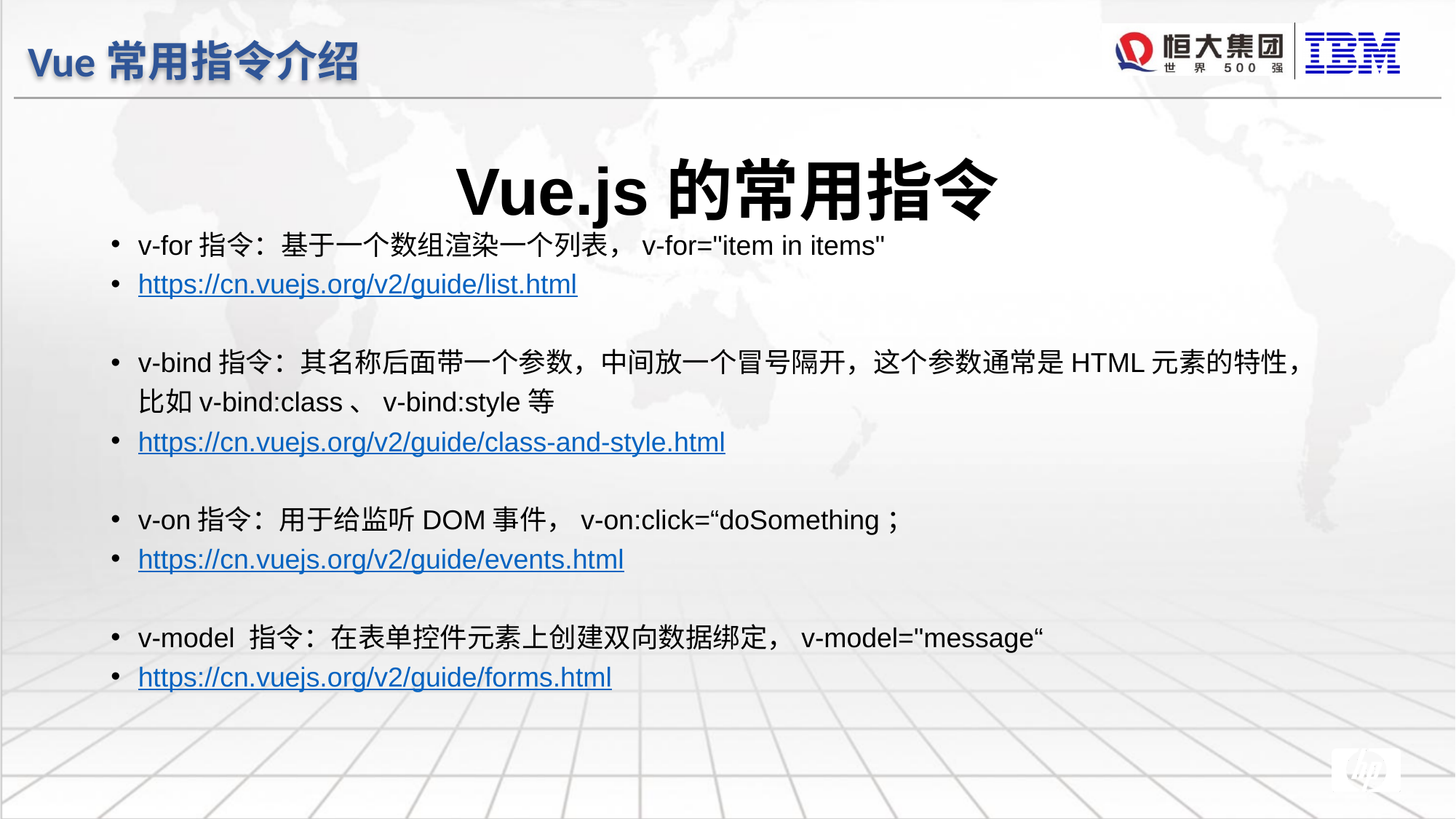

Vue常用指令介绍

Vue.js的常用指令
v-for指令：基于一个数组渲染一个列表，v-for="item in items"
https://cn.vuejs.org/v2/guide/list.html

v-bind指令：其名称后面带一个参数，中间放一个冒号隔开，这个参数通常是HTML元素的特性，比如v-bind:class、v-bind:style等
https://cn.vuejs.org/v2/guide/class-and-style.html

v-on指令：用于给监听DOM事件，v-on:click=“doSomething；
https://cn.vuejs.org/v2/guide/events.html

v-model 指令：在表单控件元素上创建双向数据绑定，v-model="message“
https://cn.vuejs.org/v2/guide/forms.html